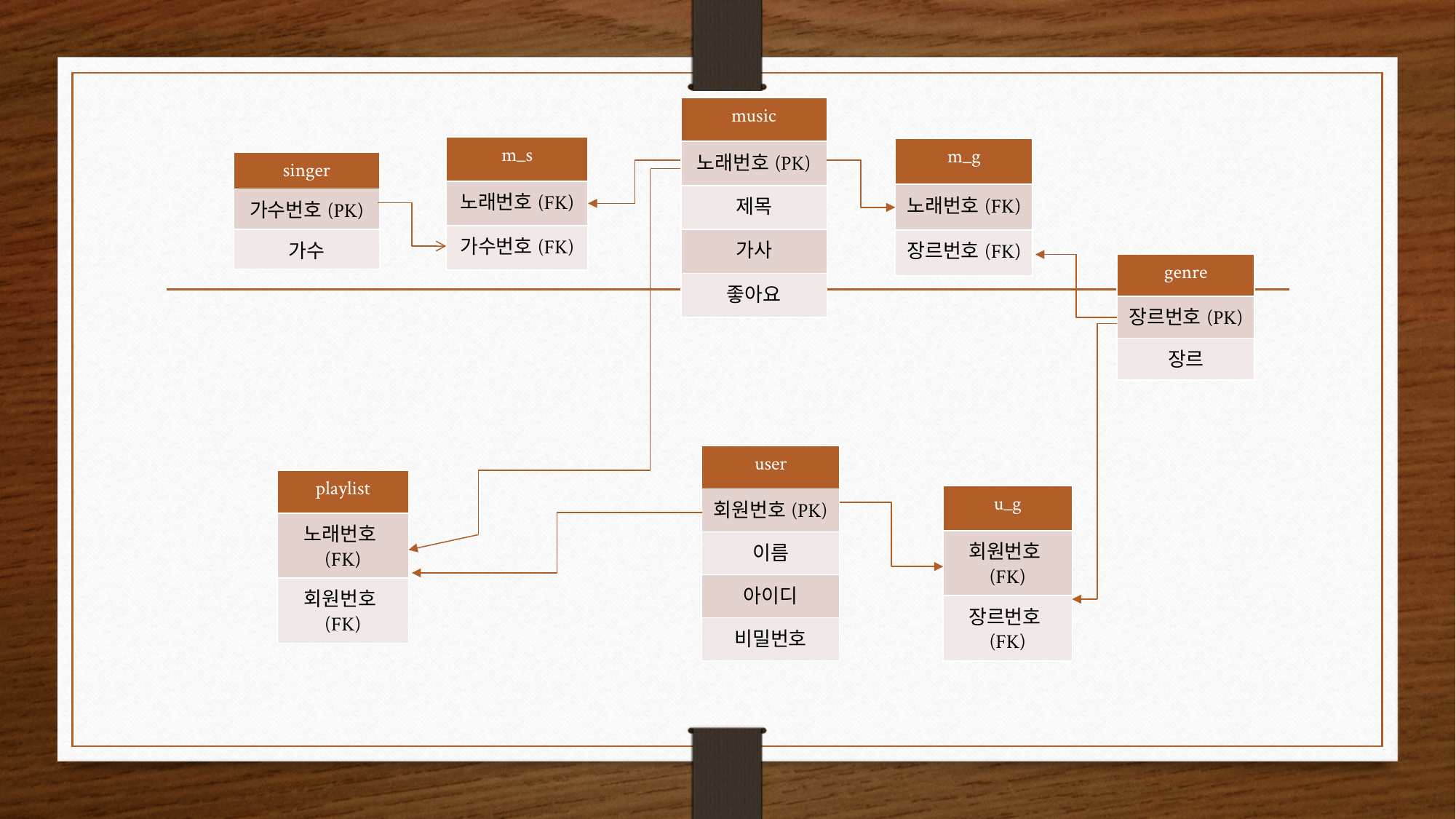

| music |
| --- |
| 노래번호(PK) |
| 제목 |
| 가사 |
| 좋아요 |
| m\_s |
| --- |
| 노래번호(FK) |
| 가수번호(FK) |
| m\_g |
| --- |
| 노래번호(FK) |
| 장르번호(FK) |
| singer |
| --- |
| 가수번호(PK) |
| 가수 |
| genre |
| --- |
| 장르번호(PK) |
| 장르 |
| user |
| --- |
| 회원번호(PK) |
| 이름 |
| 아이디 |
| 비밀번호 |
| playlist |
| --- |
| 노래번호(FK) |
| 회원번호(FK) |
| u\_g |
| --- |
| 회원번호(FK) |
| 장르번호(FK) |